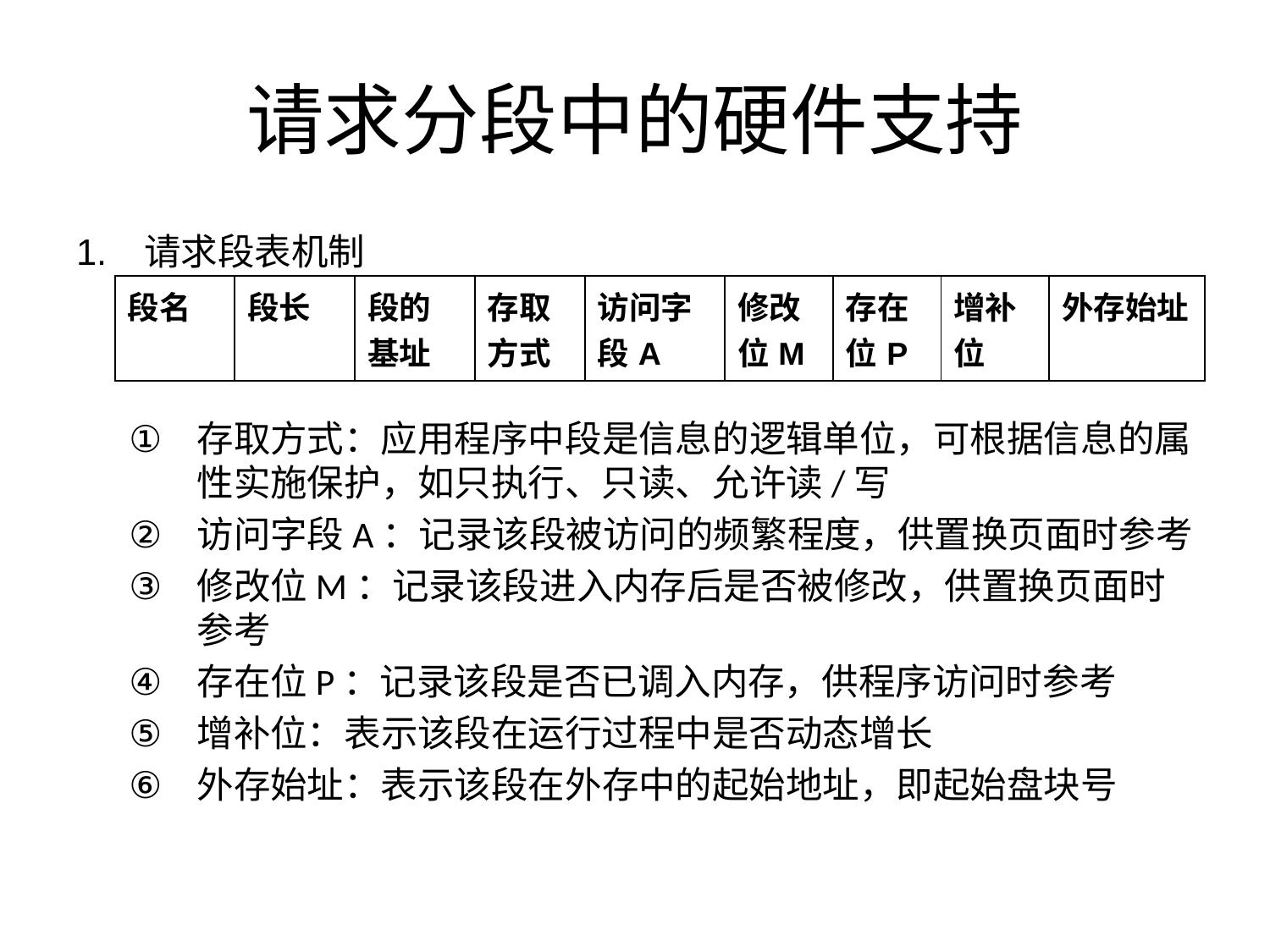

# 请求分段中的硬件支持
请求段表机制

存取方式：应用程序中段是信息的逻辑单位，可根据信息的属性实施保护，如只执行、只读、允许读/写
访问字段A：记录该段被访问的频繁程度，供置换页面时参考
修改位M：记录该段进入内存后是否被修改，供置换页面时参考
存在位P：记录该段是否已调入内存，供程序访问时参考
增补位：表示该段在运行过程中是否动态增长
外存始址：表示该段在外存中的起始地址，即起始盘块号

| 段名 | 段长 | 段的 基址 | 存取 方式 | 访问字段A | 修改位M | 存在位P | 增补位 | 外存始址 |
| --- | --- | --- | --- | --- | --- | --- | --- | --- |